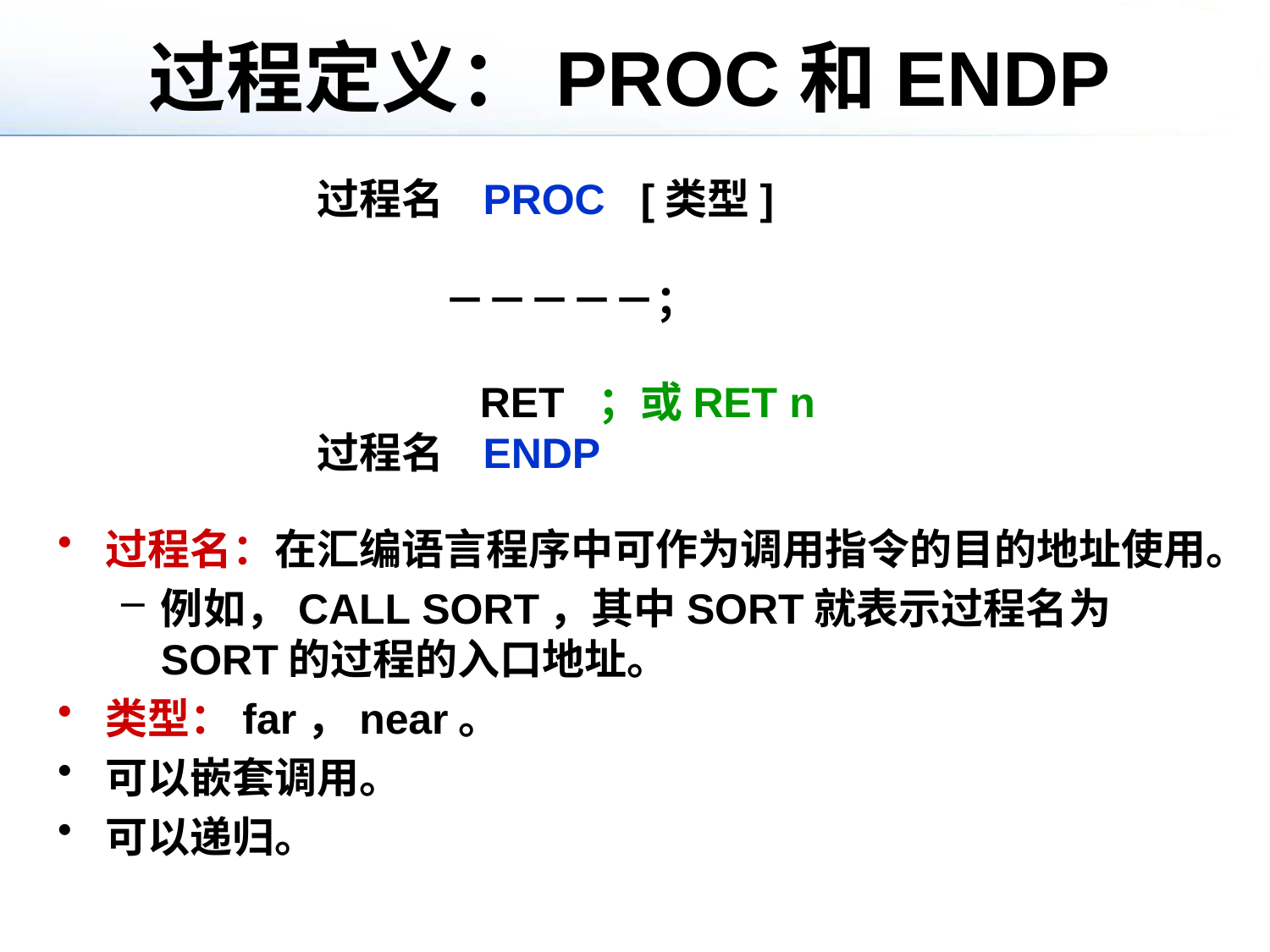

# 过程定义：PROC和ENDP
过程名   PROC   [类型]

	－－－－－；

	   RET  ；或RET n
过程名   ENDP
过程名：在汇编语言程序中可作为调用指令的目的地址使用。
例如，CALL SORT，其中SORT就表示过程名为SORT的过程的入口地址。
类型：far，near。
可以嵌套调用。
可以递归。